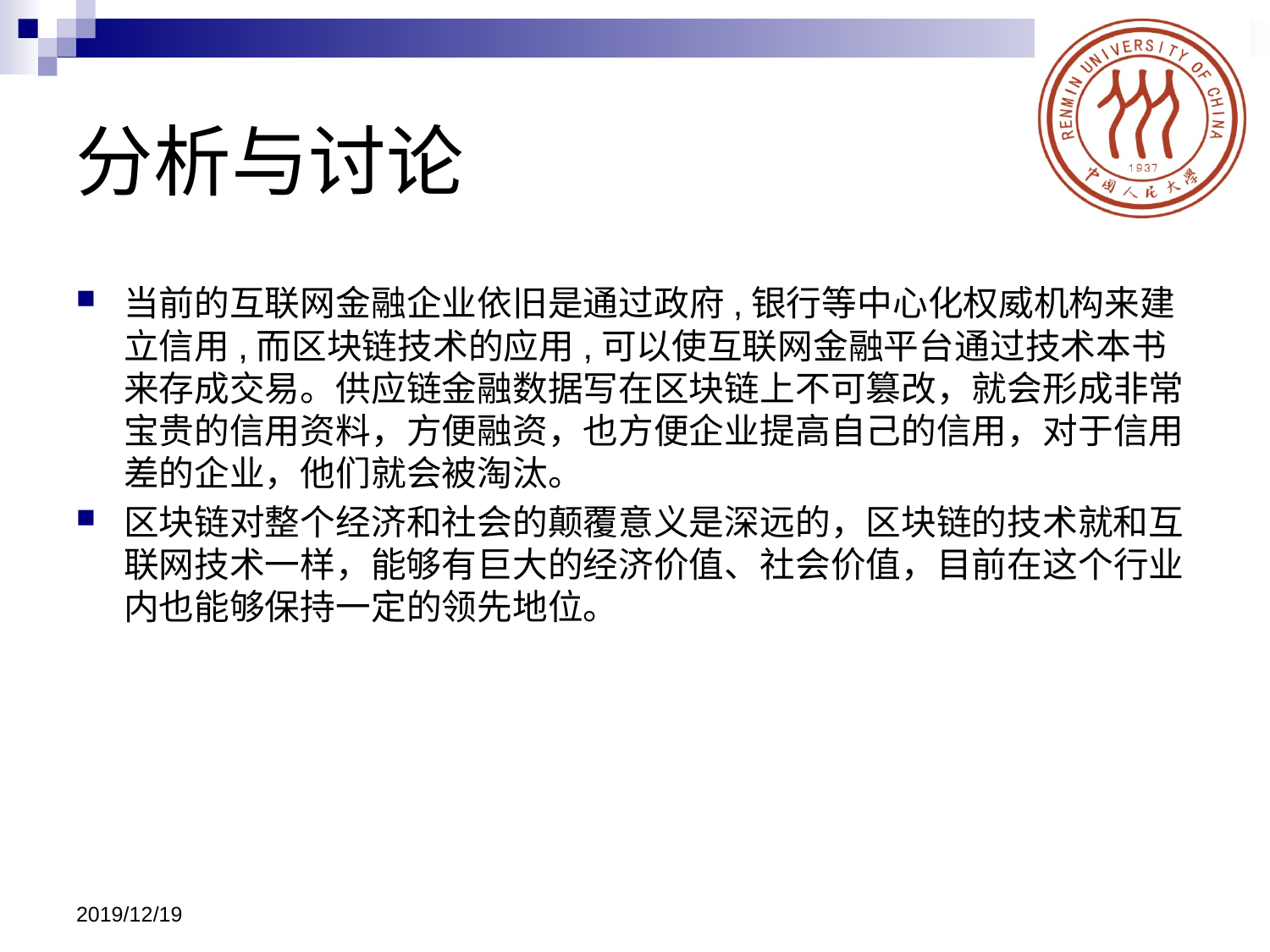

# 分析与讨论
当前的互联网金融企业依旧是通过政府,银行等中心化权威机构来建立信用,而区块链技术的应用,可以使互联网金融平台通过技术本书来存成交易。供应链金融数据写在区块链上不可篡改，就会形成非常宝贵的信用资料，方便融资，也方便企业提高自己的信用，对于信用差的企业，他们就会被淘汰。
区块链对整个经济和社会的颠覆意义是深远的，区块链的技术就和互联网技术一样，能够有巨大的经济价值、社会价值，目前在这个行业内也能够保持一定的领先地位。
2019/12/19